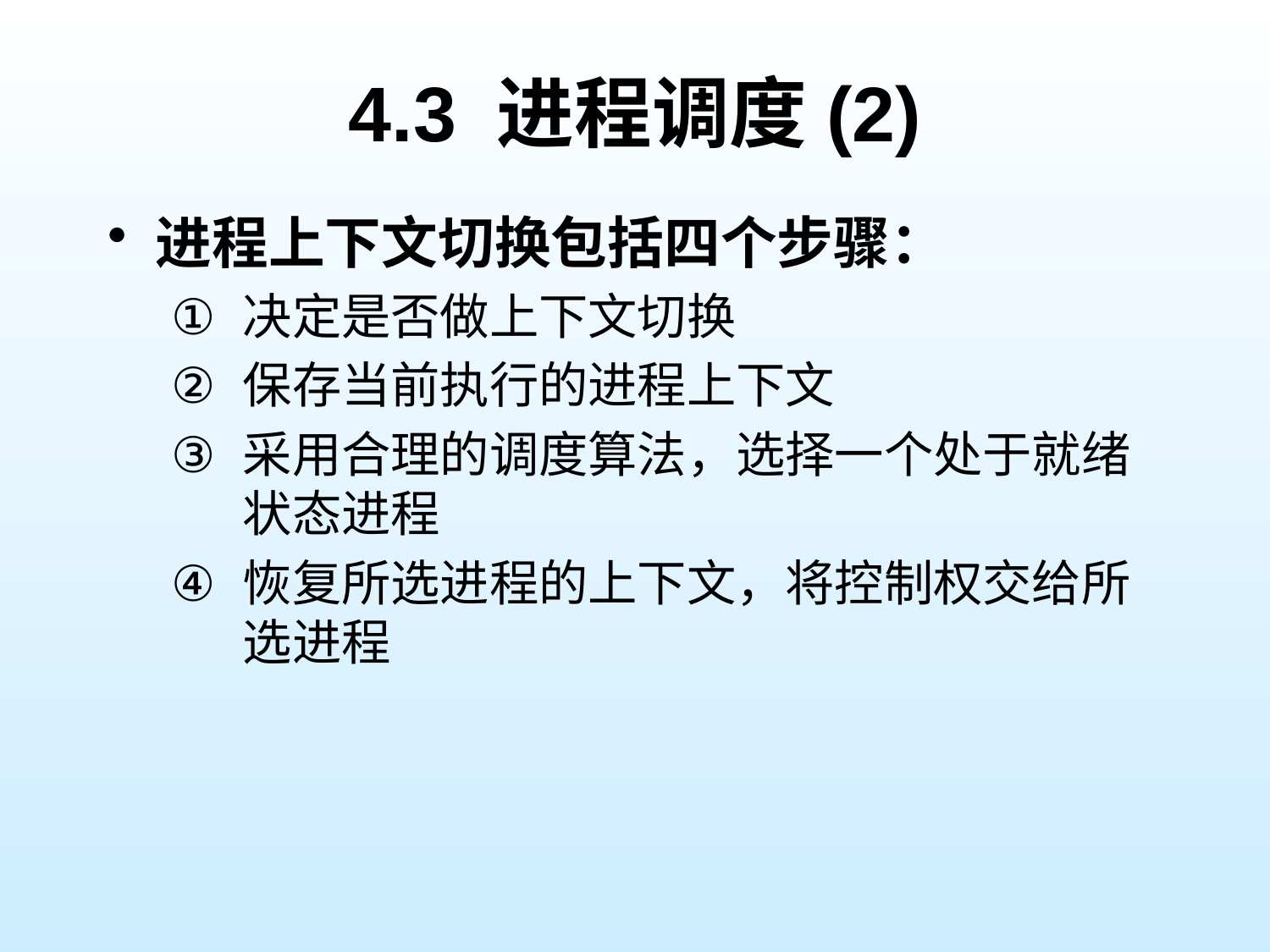

# 4.3 进程调度(2)
进程上下文切换包括四个步骤：
决定是否做上下文切换
保存当前执行的进程上下文
采用合理的调度算法，选择一个处于就绪状态进程
恢复所选进程的上下文，将控制权交给所选进程